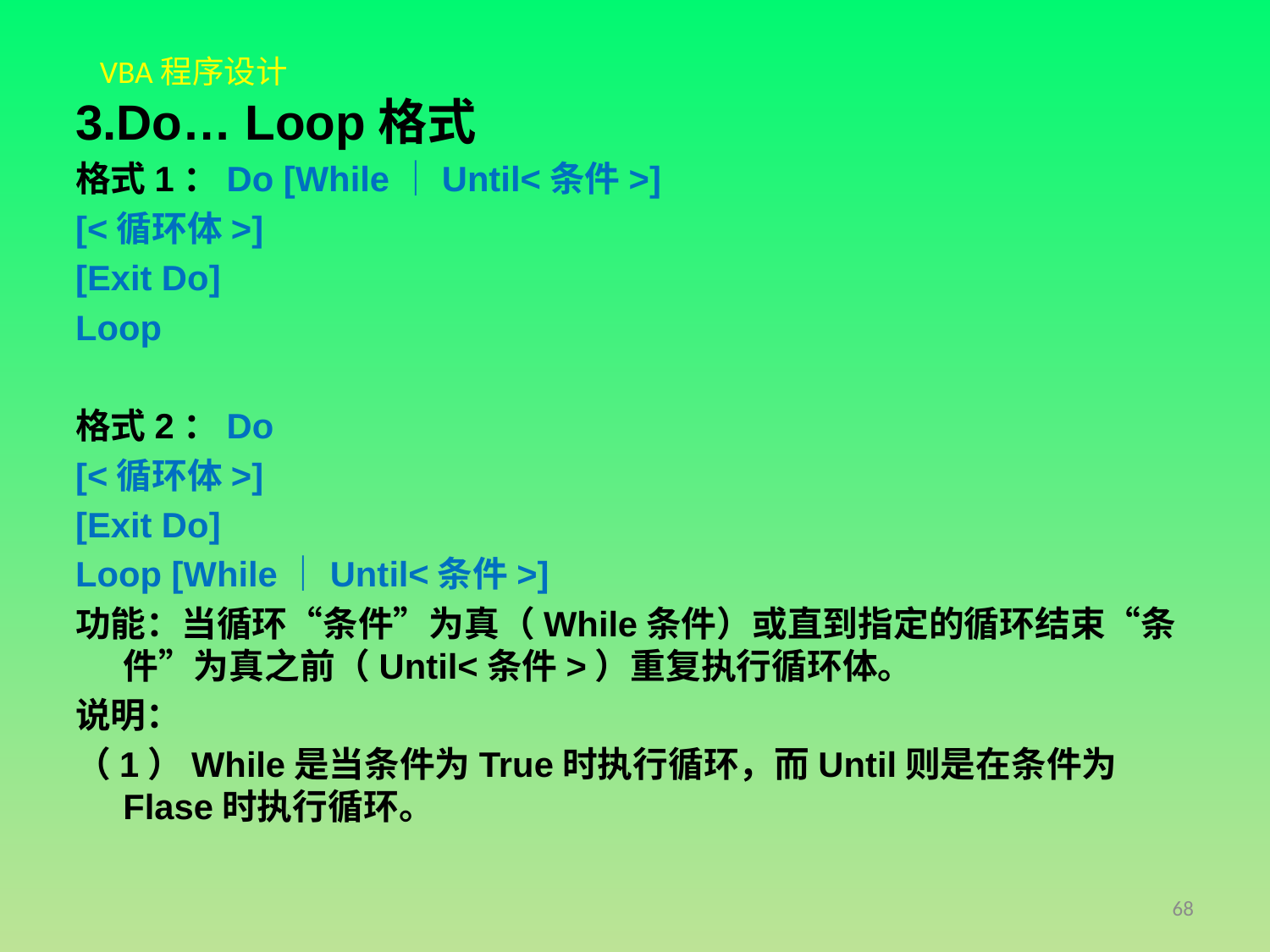

3.Do… Loop格式
格式1：Do [While｜Until<条件>]
[<循环体>]
[Exit Do]
Loop

格式2：Do
[<循环体>]
[Exit Do]
Loop [While｜Until<条件>]
功能：当循环“条件”为真（While条件）或直到指定的循环结束“条件”为真之前（Until<条件>）重复执行循环体。
说明：
（1）While是当条件为True时执行循环，而Until则是在条件为Flase时执行循环。
68